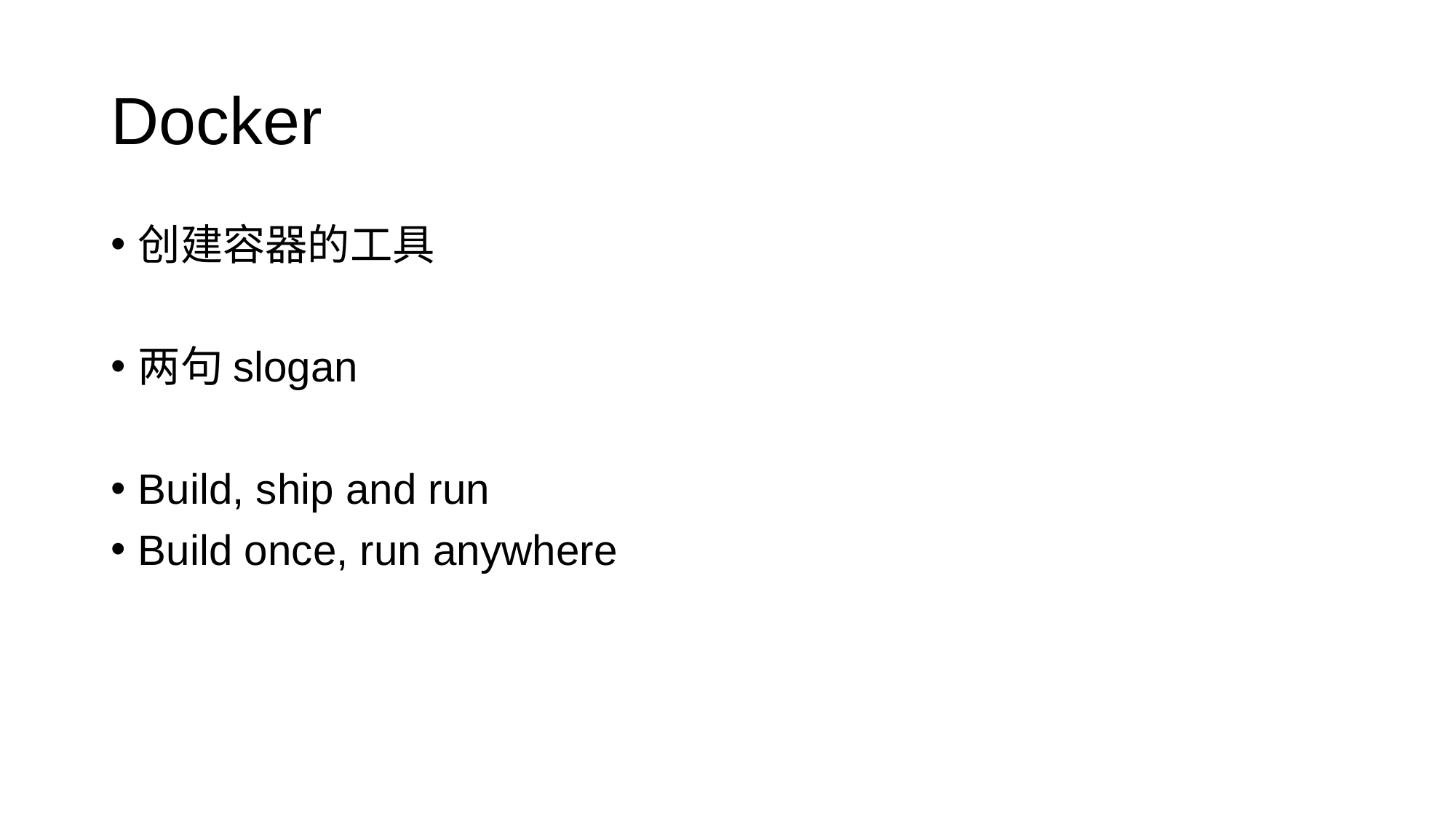

# Docker
创建容器的工具

两句slogan

Build, ship and run
Build once, run anywhere